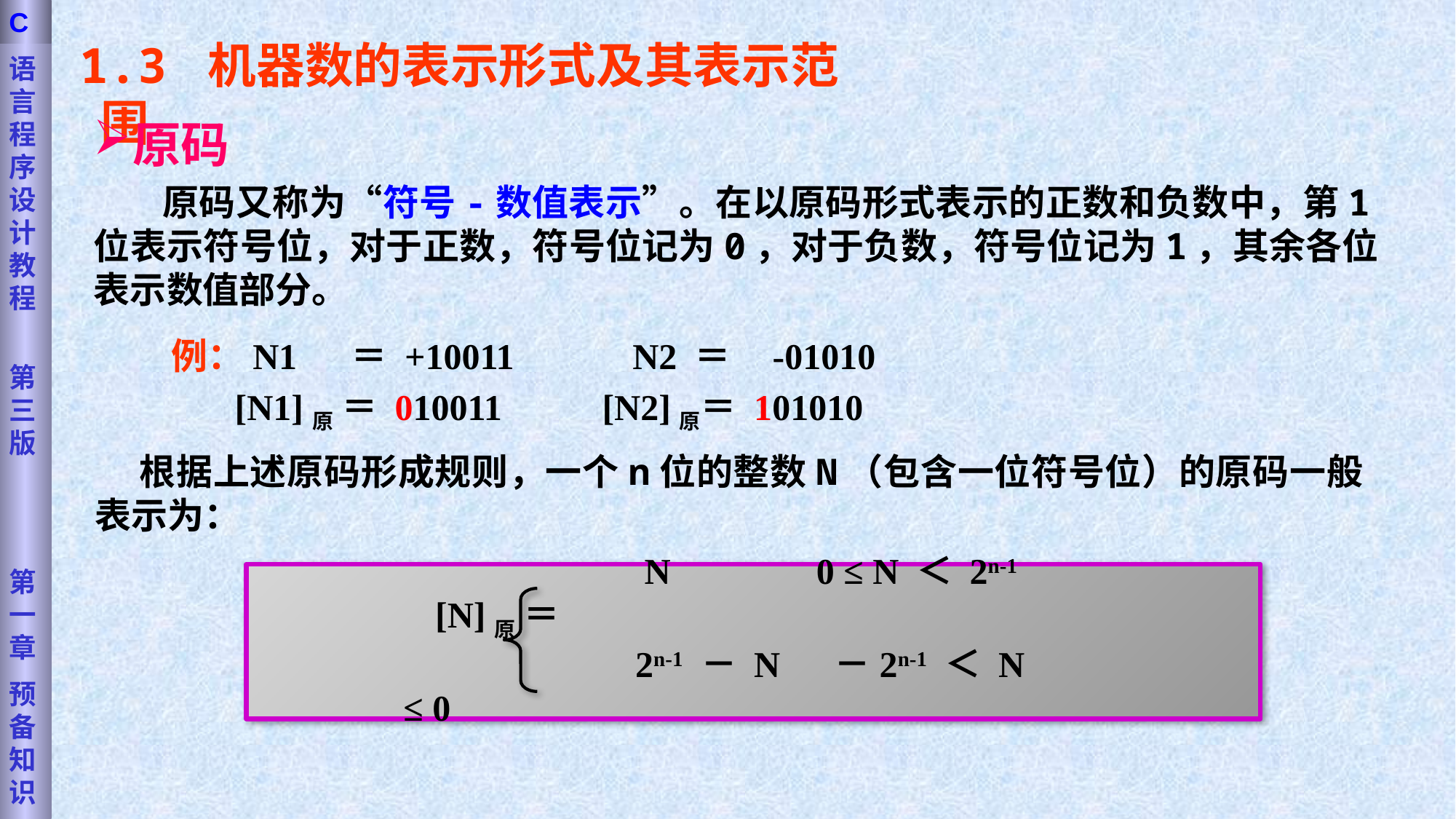

语言程序设计教程
第三版

第一章
预备知识
C
1.3 机器数的表示形式及其表示范围
原码
       原码又称为“符号-数值表示”。在以原码形式表示的正数和负数中，第1位表示符号位，对于正数，符号位记为0，对于负数，符号位记为1，其余各位表示数值部分。
例：N1     ＝ +10011             N2 ＝    -01010
       [N1]原 ＝ 010011           [N2]原＝ 101010
    根据上述原码形成规则，一个n位的整数N（包含一位符号位）的原码一般表示为：

                       N                0 ≤ N ＜ 2n-1
[N]原 ＝
                      2n-1 － N     －2n-1 ＜ N ≤ 0